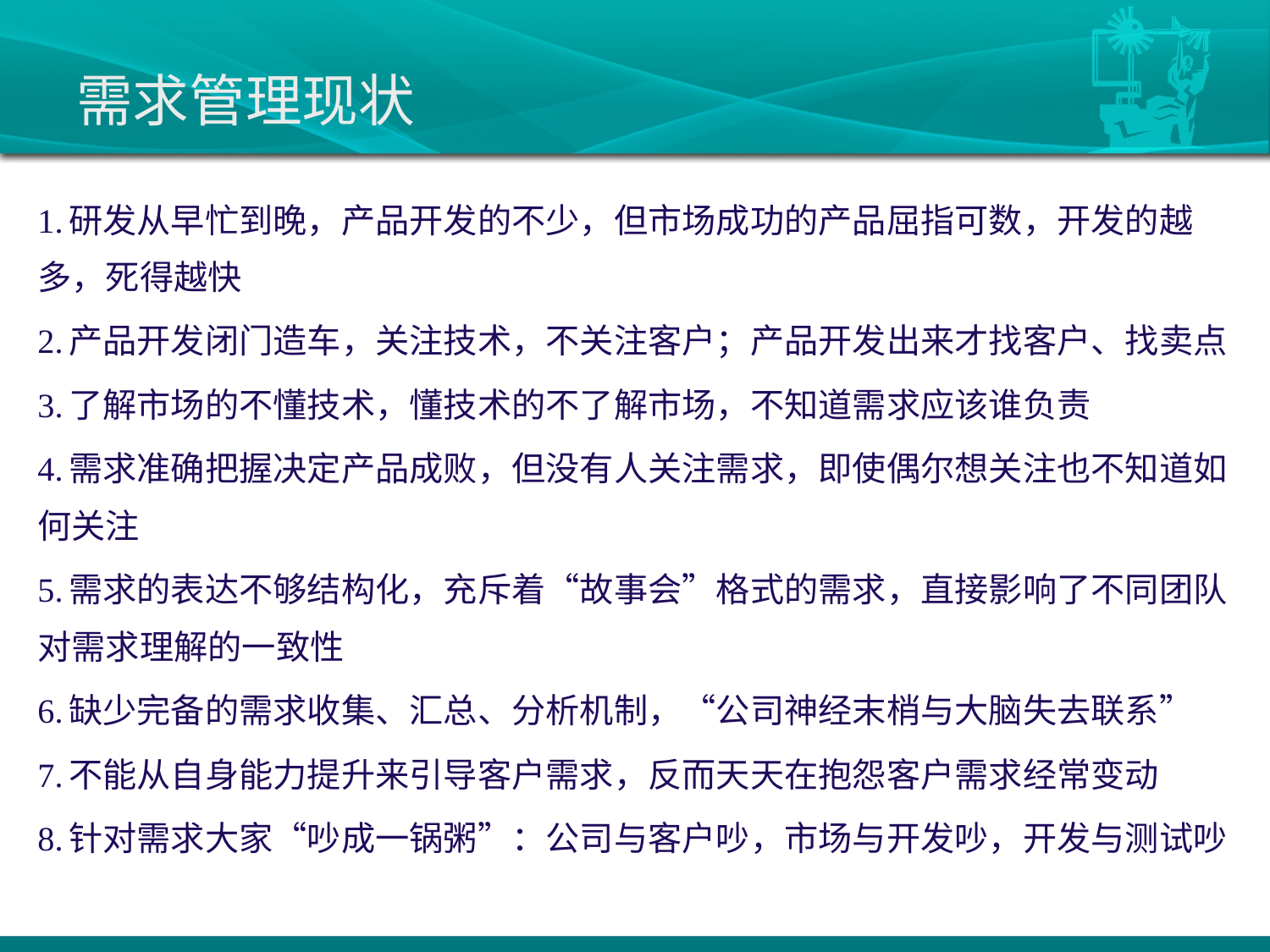

# 需求管理现状
1.研发从早忙到晚，产品开发的不少，但市场成功的产品屈指可数，开发的越多，死得越快
2.产品开发闭门造车，关注技术，不关注客户；产品开发出来才找客户、找卖点
3.了解市场的不懂技术，懂技术的不了解市场，不知道需求应该谁负责
4.需求准确把握决定产品成败，但没有人关注需求，即使偶尔想关注也不知道如何关注
5.需求的表达不够结构化，充斥着“故事会”格式的需求，直接影响了不同团队对需求理解的一致性
6.缺少完备的需求收集、汇总、分析机制，“公司神经末梢与大脑失去联系”
7.不能从自身能力提升来引导客户需求，反而天天在抱怨客户需求经常变动
8.针对需求大家“吵成一锅粥”：公司与客户吵，市场与开发吵，开发与测试吵